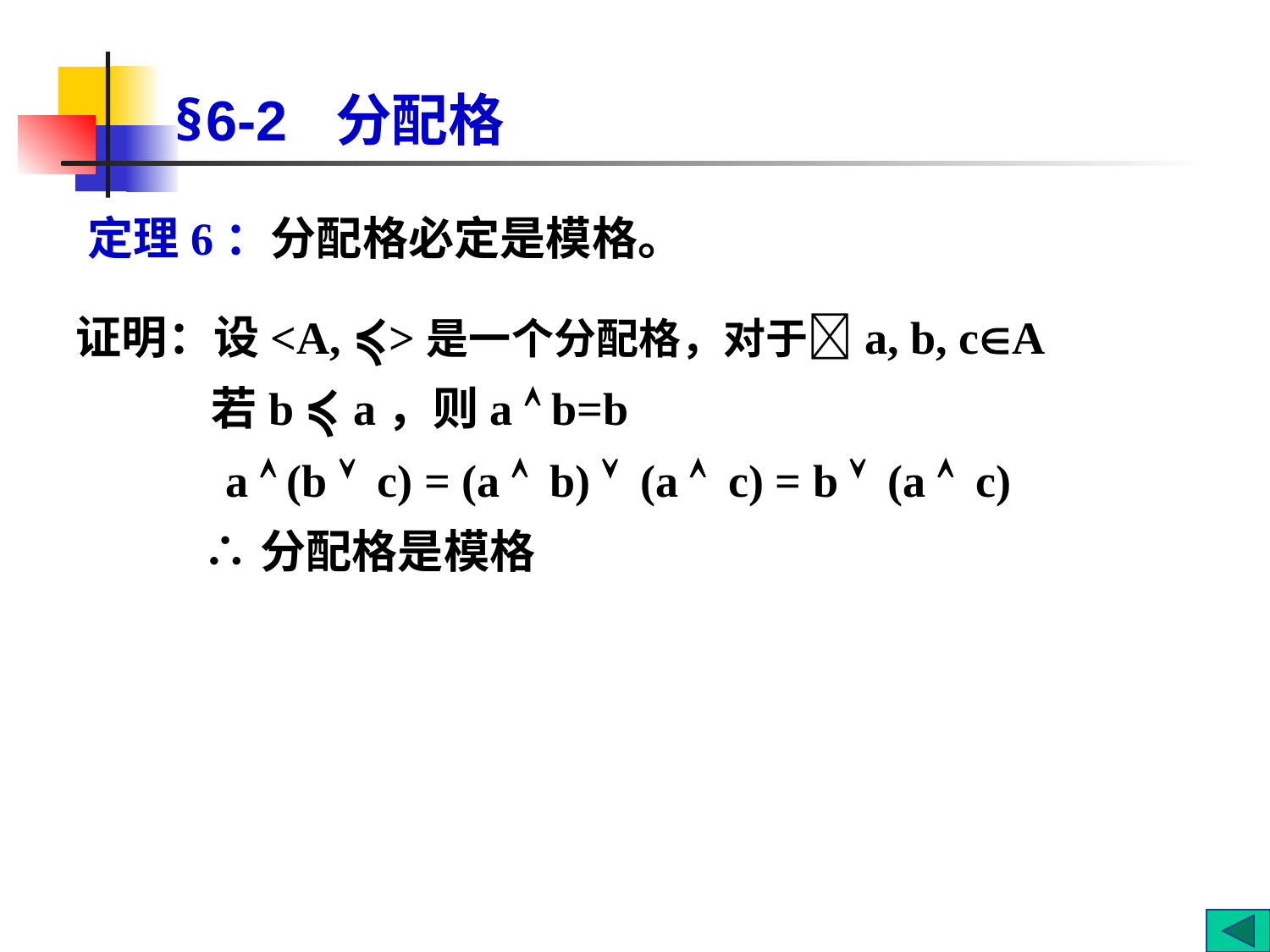

# §6-2 分配格
定理6：分配格必定是模格。
证明：设<A, ≼>是一个分配格，对于∀a, b, c∈A
            若b ≼ a，则a ∧ b=b
	  a ∧ (b ∨  c) = (a ∧  b) ∨  (a ∧  c) = b ∨  (a ∧  c)
	∴分配格是模格

16